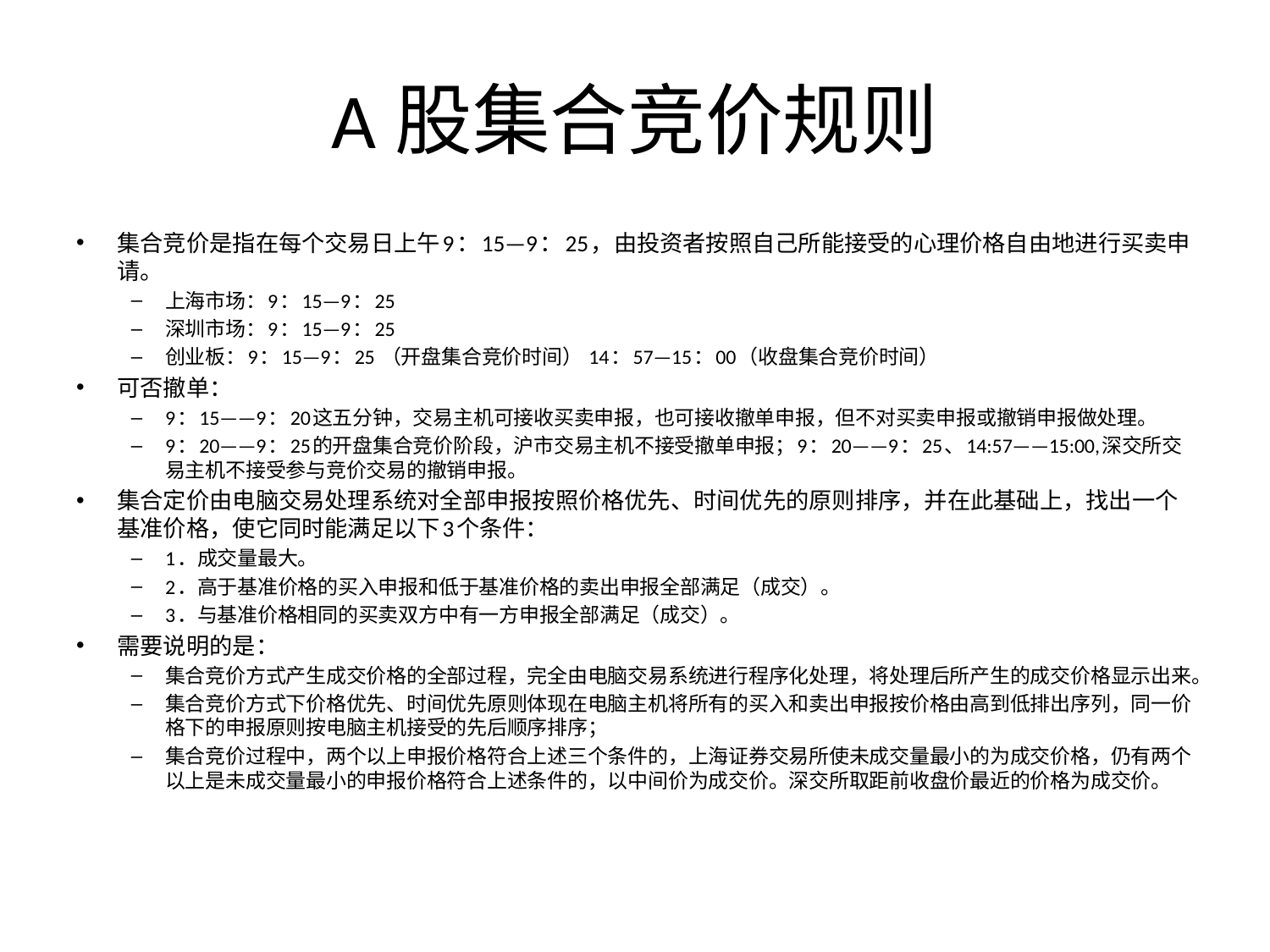

# A股集合竞价规则
集合竞价是指在每个交易日上午9：15—9：25，由投资者按照自己所能接受的心理价格自由地进行买卖申请。
上海市场：9：15—9：25
深圳市场：9：15—9：25
创业板：9：15—9：25 （开盘集合竞价时间） 14：57—15：00（收盘集合竞价时间）
可否撤单：
9：15——9：20这五分钟，交易主机可接收买卖申报，也可接收撤单申报，但不对买卖申报或撤销申报做处理。
9：20——9：25的开盘集合竞价阶段，沪市交易主机不接受撤单申报；9：20——9：25、14:57——15:00,深交所交易主机不接受参与竞价交易的撤销申报。
集合定价由电脑交易处理系统对全部申报按照价格优先、时间优先的原则排序，并在此基础上，找出一个基准价格，使它同时能满足以下3个条件：
1．成交量最大。
2．高于基准价格的买入申报和低于基准价格的卖出申报全部满足（成交）。
3．与基准价格相同的买卖双方中有一方申报全部满足（成交）。
需要说明的是：
集合竞价方式产生成交价格的全部过程，完全由电脑交易系统进行程序化处理，将处理后所产生的成交价格显示出来。
集合竞价方式下价格优先、时间优先原则体现在电脑主机将所有的买入和卖出申报按价格由高到低排出序列，同一价格下的申报原则按电脑主机接受的先后顺序排序；
集合竞价过程中，两个以上申报价格符合上述三个条件的，上海证券交易所使未成交量最小的为成交价格，仍有两个以上是未成交量最小的申报价格符合上述条件的，以中间价为成交价。深交所取距前收盘价最近的价格为成交价。